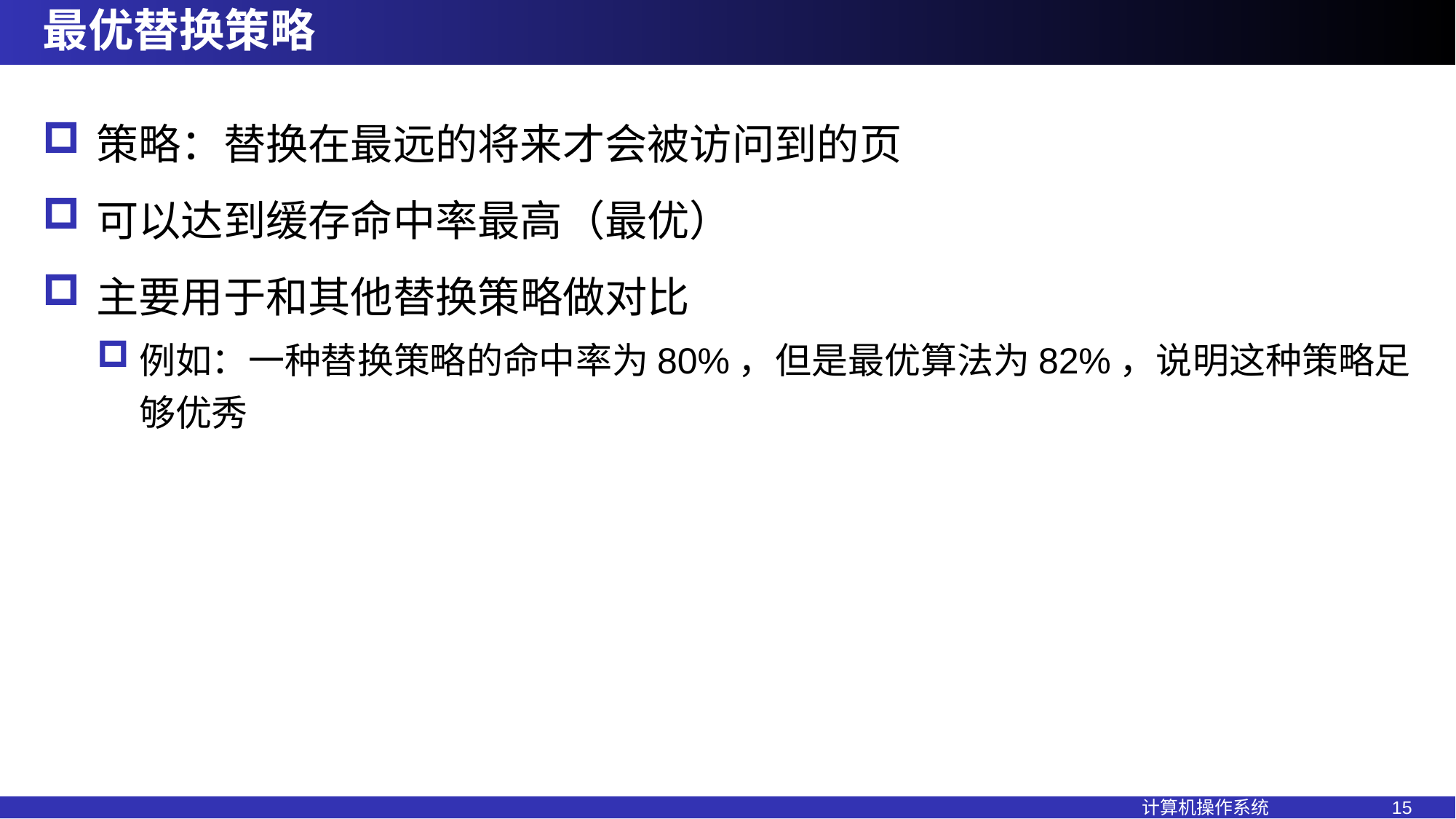

# 最优替换策略
策略：替换在最远的将来才会被访问到的页
可以达到缓存命中率最高（最优）
主要用于和其他替换策略做对比
例如：一种替换策略的命中率为80%，但是最优算法为82%，说明这种策略足够优秀
计算机操作系统                     15